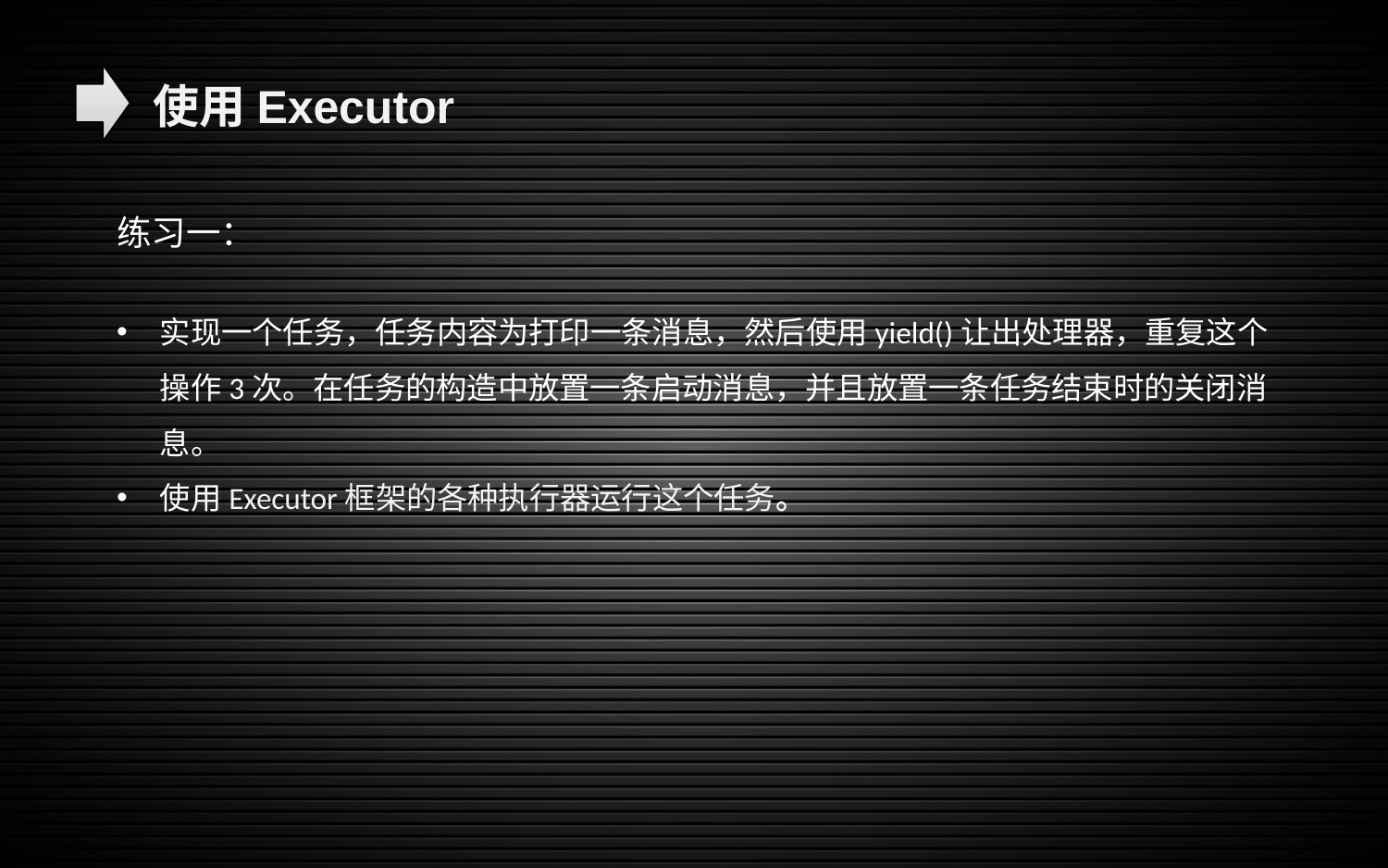

使用Executor
练习一：

实现一个任务，任务内容为打印一条消息，然后使用yield()让出处理器，重复这个操作3次。在任务的构造中放置一条启动消息，并且放置一条任务结束时的关闭消息。
使用Executor框架的各种执行器运行这个任务。